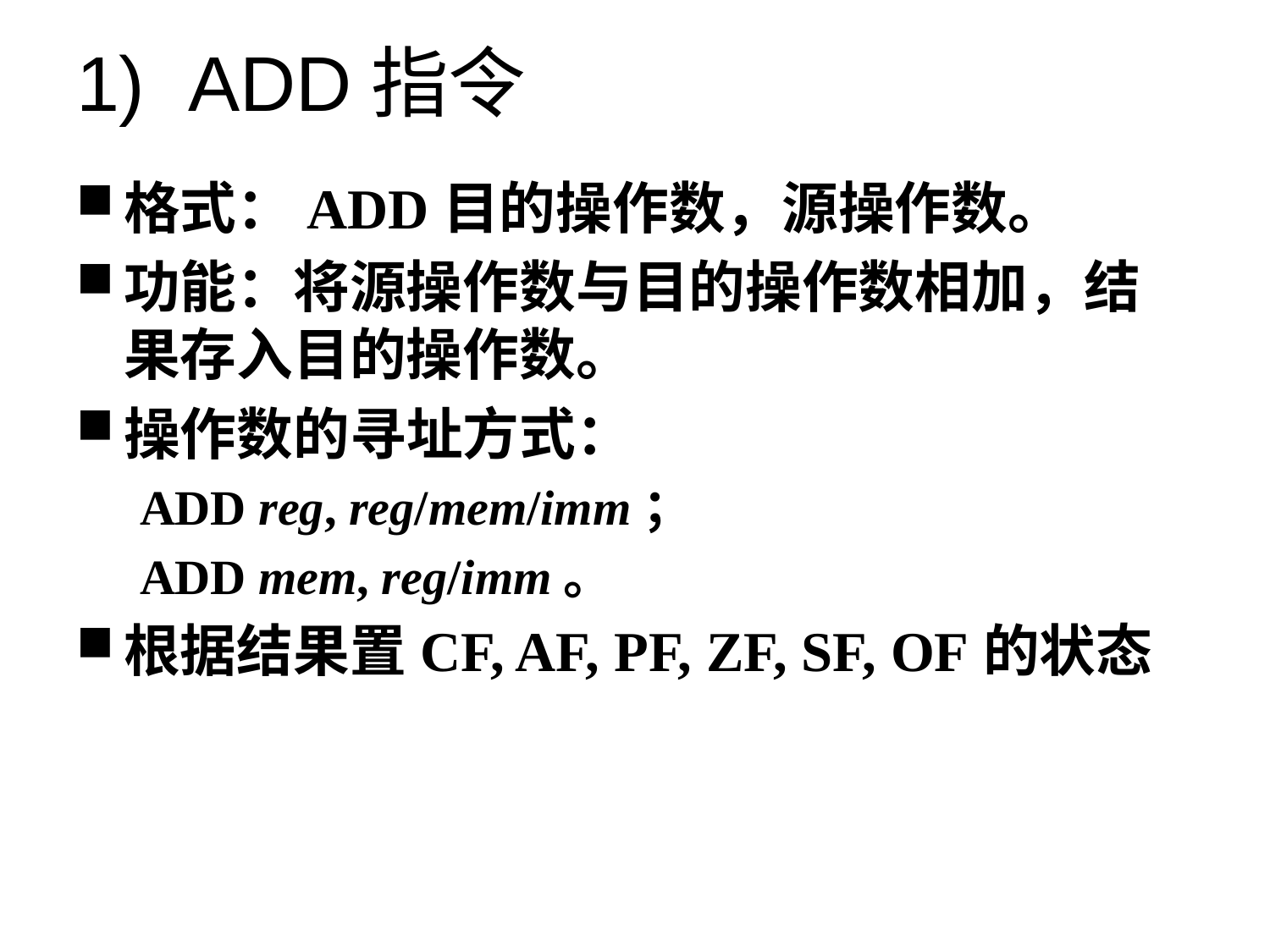

# 1)  ADD指令
格式：ADD目的操作数，源操作数。
功能：将源操作数与目的操作数相加，结果存入目的操作数。
操作数的寻址方式：
ADD reg, reg/mem/imm；
ADD mem, reg/imm。
根据结果置CF, AF, PF, ZF, SF, OF的状态